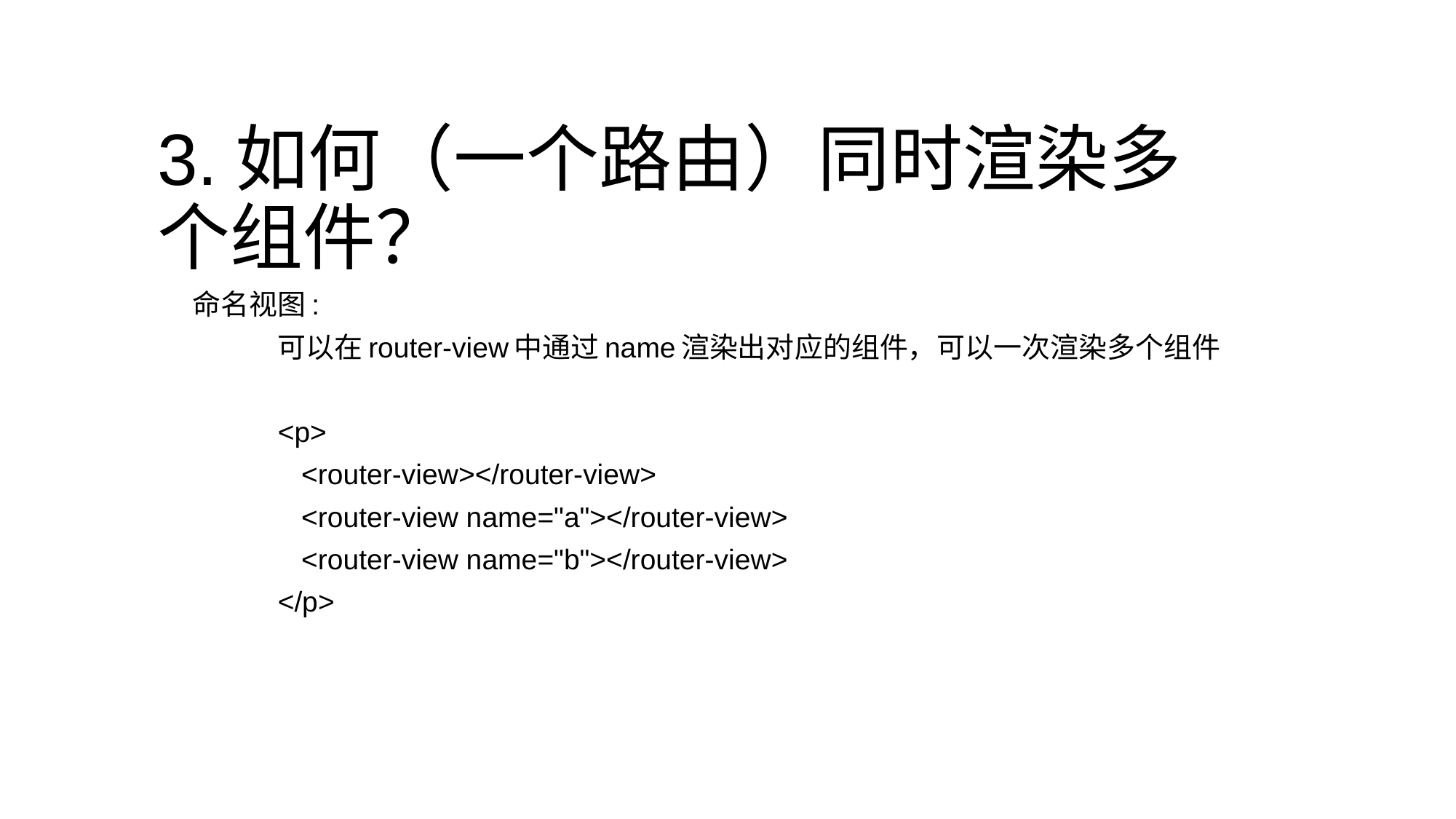

# 3.如何（一个路由）同时渲染多个组件？
命名视图:
	可以在router-view中通过name渲染出对应的组件，可以一次渲染多个组件

	<p>
	   <router-view></router-view>
	   <router-view name="a"></router-view>
	   <router-view name="b"></router-view>
	</p>